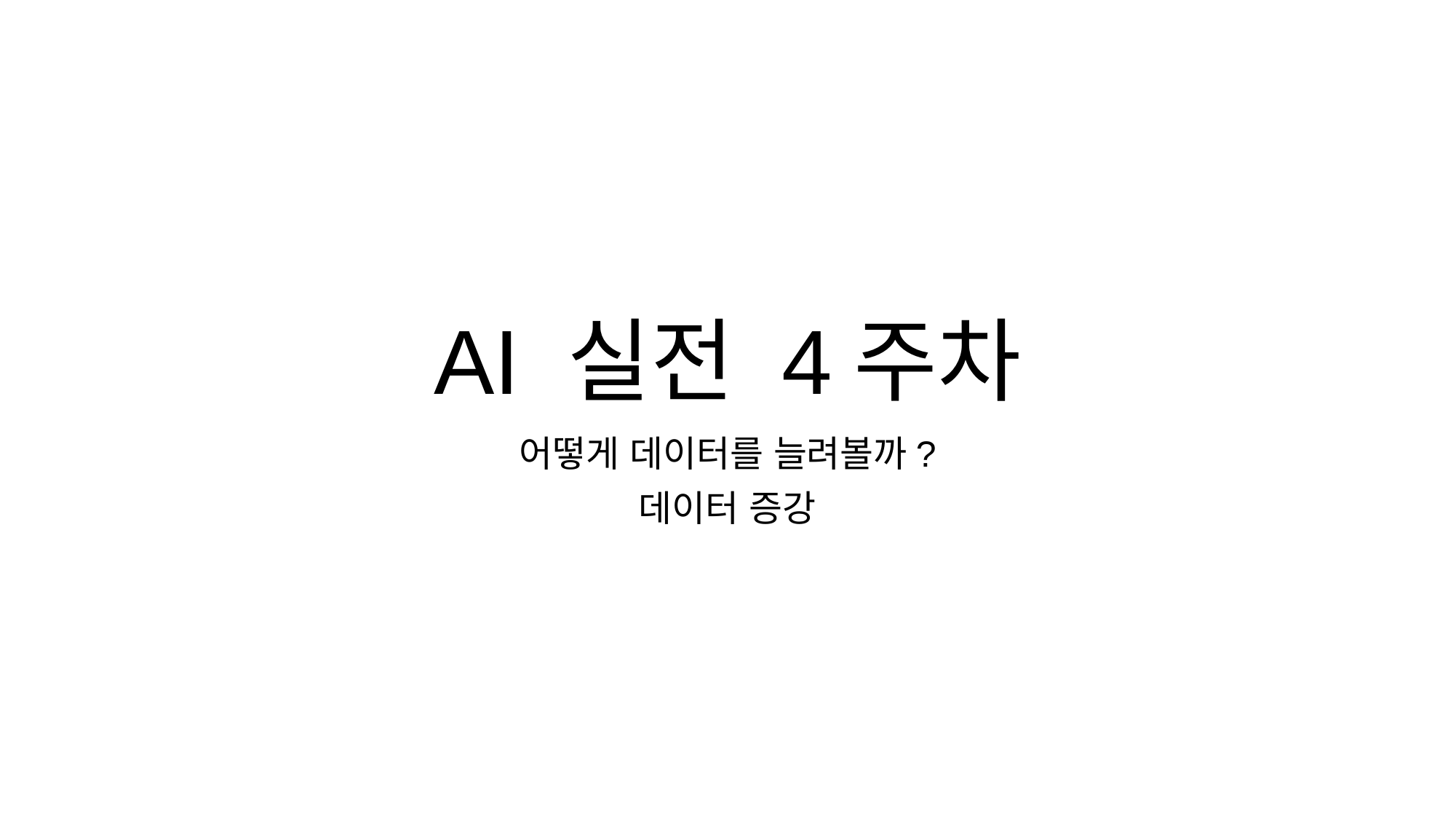

# AI 실전 4주차
어떻게 데이터를 늘려볼까?
데이터 증강